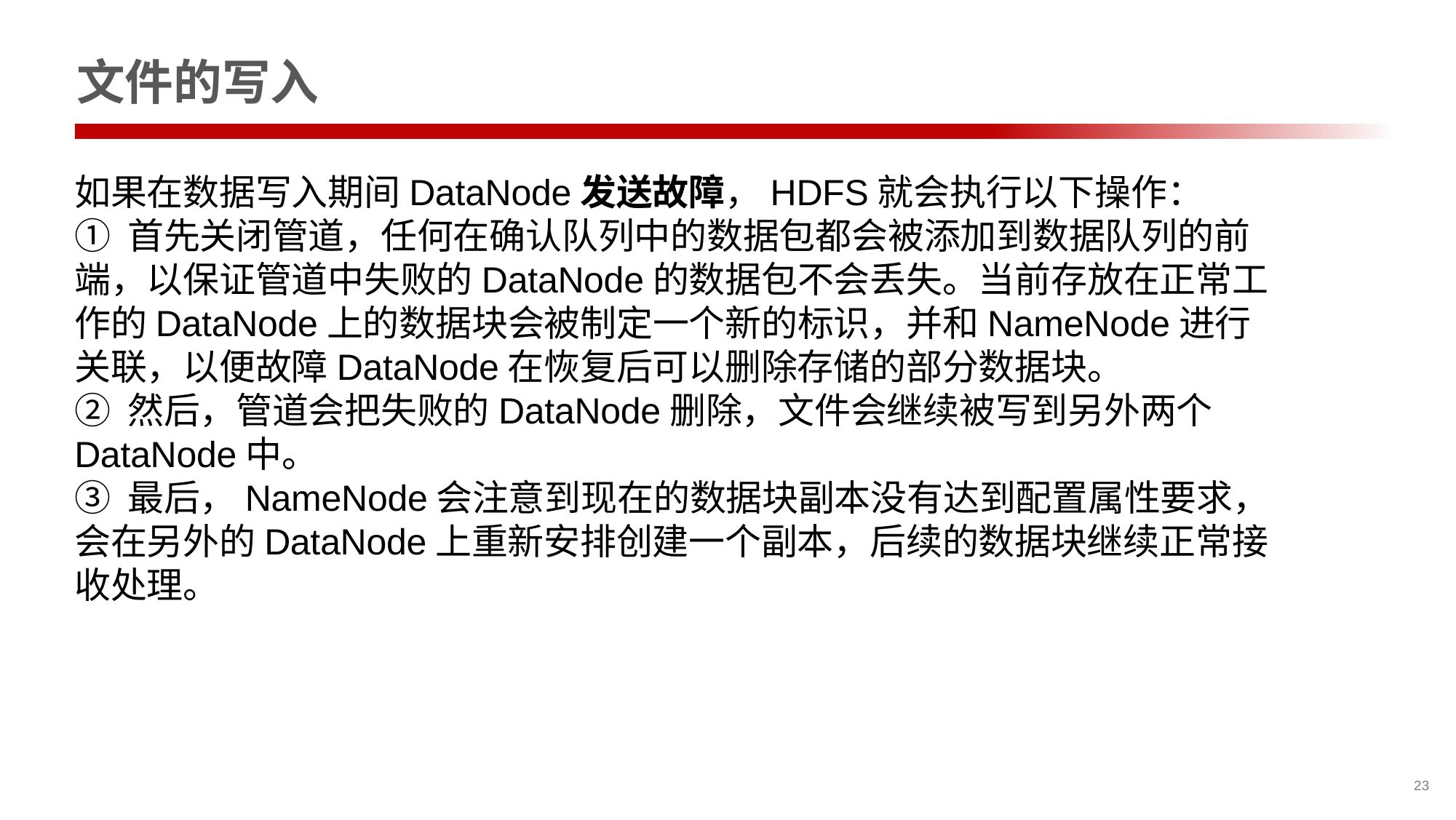

# 文件的写入

如果在数据写入期间DataNode发送故障，HDFS就会执行以下操作：
① 首先关闭管道，任何在确认队列中的数据包都会被添加到数据队列的前端，以保证管道中失败的DataNode的数据包不会丢失。当前存放在正常工作的DataNode上的数据块会被制定一个新的标识，并和NameNode进行关联，以便故障DataNode在恢复后可以删除存储的部分数据块。
② 然后，管道会把失败的DataNode删除，文件会继续被写到另外两个DataNode中。
③ 最后，NameNode会注意到现在的数据块副本没有达到配置属性要求，会在另外的DataNode上重新安排创建一个副本，后续的数据块继续正常接收处理。

23